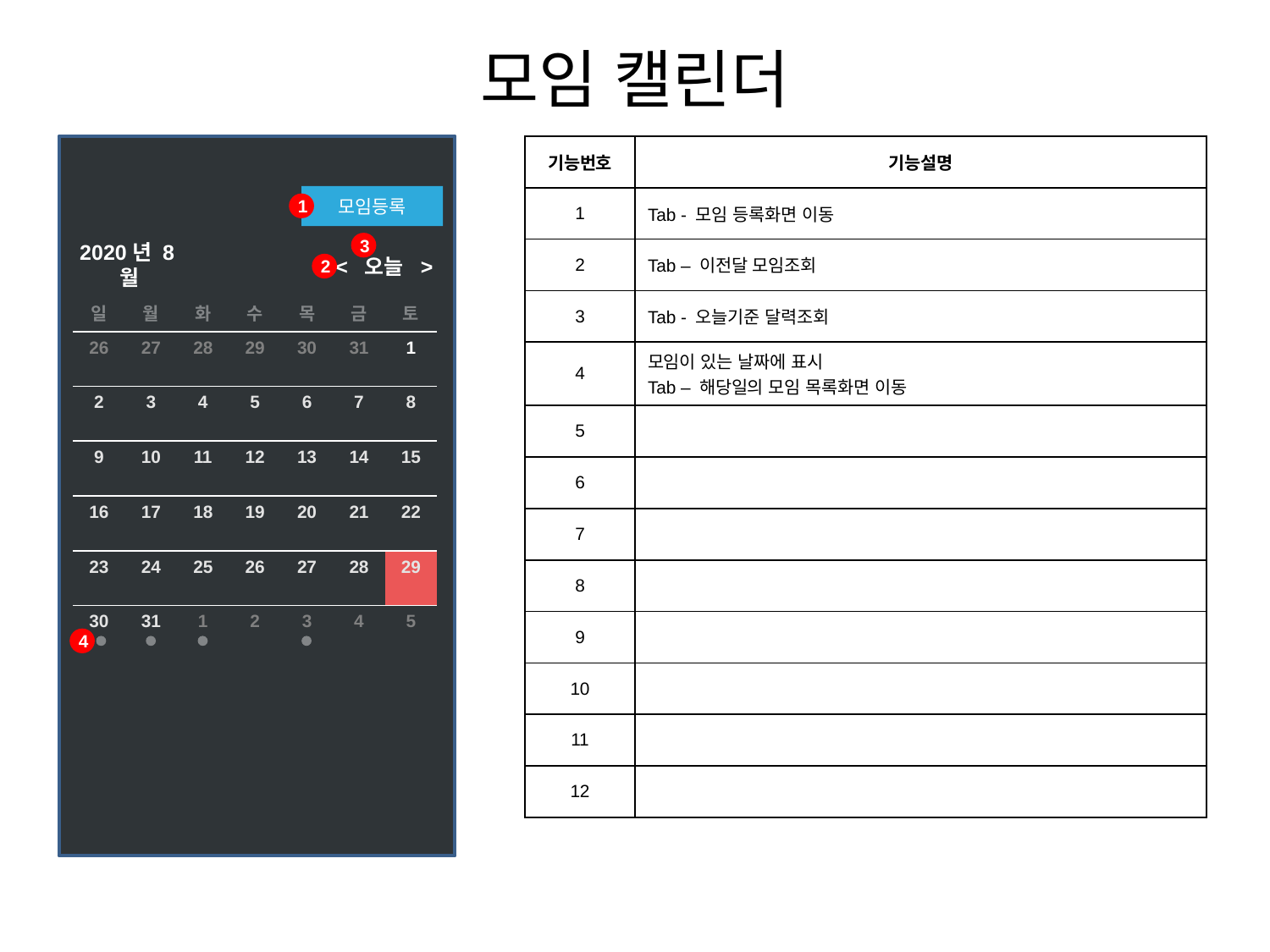

# 모임 캘린더

| 기능번호 | 기능설명 |
| --- | --- |
| 1 | Tab - 모임 등록화면 이동 |
| 2 | Tab – 이전달 모임조회 |
| 3 | Tab - 오늘기준 달력조회 |
| 4 | 모임이 있는 날짜에 표시 Tab – 해당일의 모임 목록화면 이동 |
| 5 |  |
| 6 |  |
| 7 |  |
| 8 |  |
| 9 |  |
| 10 |  |
| 11 |  |
| 12 |  |
모임등록
1
3
2020년 8월
<  오늘  >
2
| 일 | 월 | 화 | 수 | 목 | 금 | 토 |
| --- | --- | --- | --- | --- | --- | --- |
| 26 | 27 | 28 | 29 | 30 | 31 | 1 |
| 2 | 3 | 4 | 5 | 6 | 7 | 8 |
| 9 | 10 | 11 | 12 | 13 | 14 | 15 |
| 16 | 17 | 18 | 19 | 20 | 21 | 22 |
| 23 | 24 | 25 | 26 | 27 | 28 | 29 |
| 30 | 31 | 1 | 2 | 3 | 4 | 5 |
4